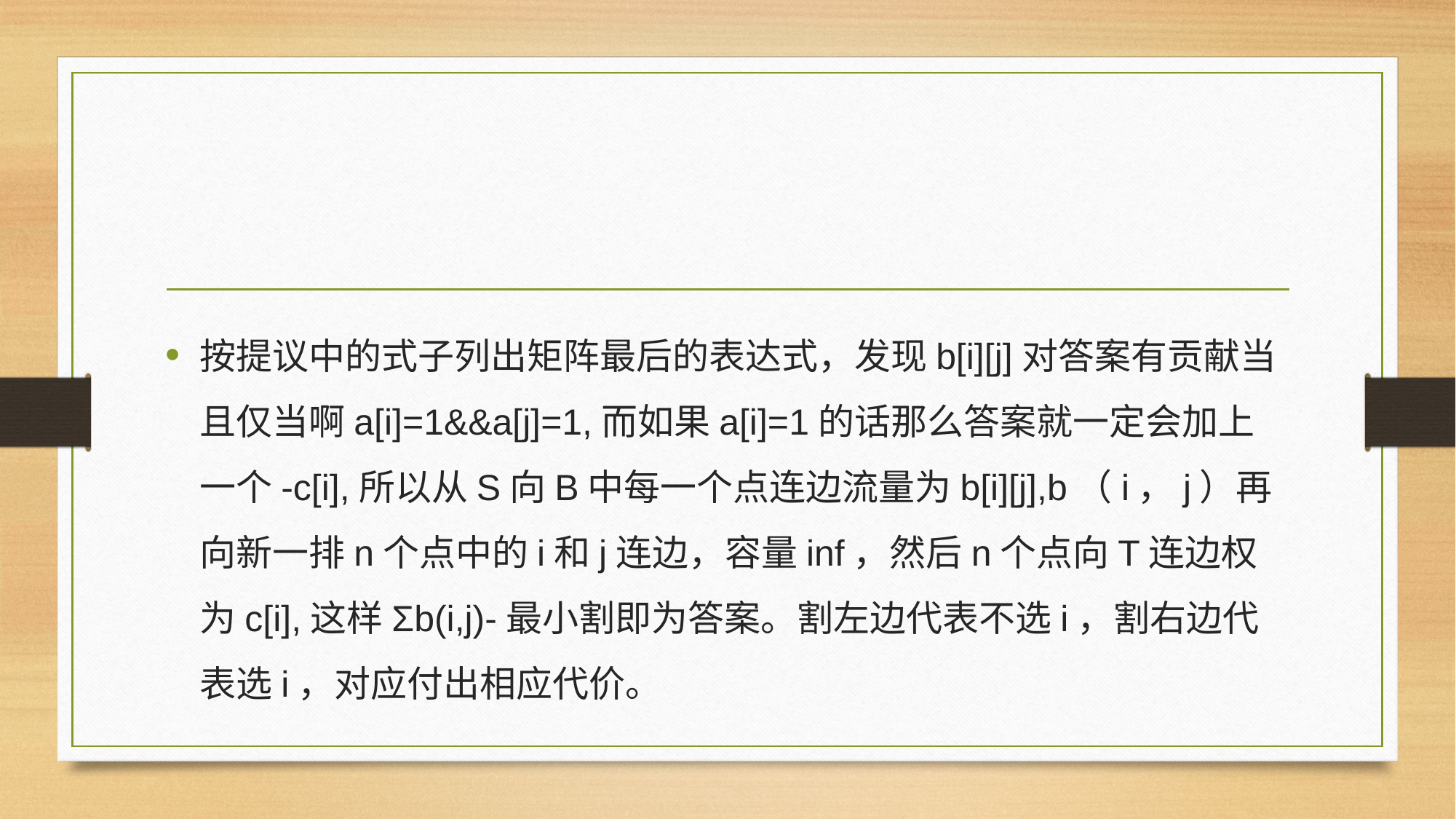

#
按提议中的式子列出矩阵最后的表达式，发现b[i][j]对答案有贡献当且仅当啊a[i]=1&&a[j]=1,而如果a[i]=1的话那么答案就一定会加上一个-c[i],所以从S向B中每一个点连边流量为b[i][j],b（i，j）再向新一排n个点中的i和j连边，容量inf，然后n个点向T连边权为c[i],这样Σb(i,j)-最小割即为答案。割左边代表不选i，割右边代表选i，对应付出相应代价。